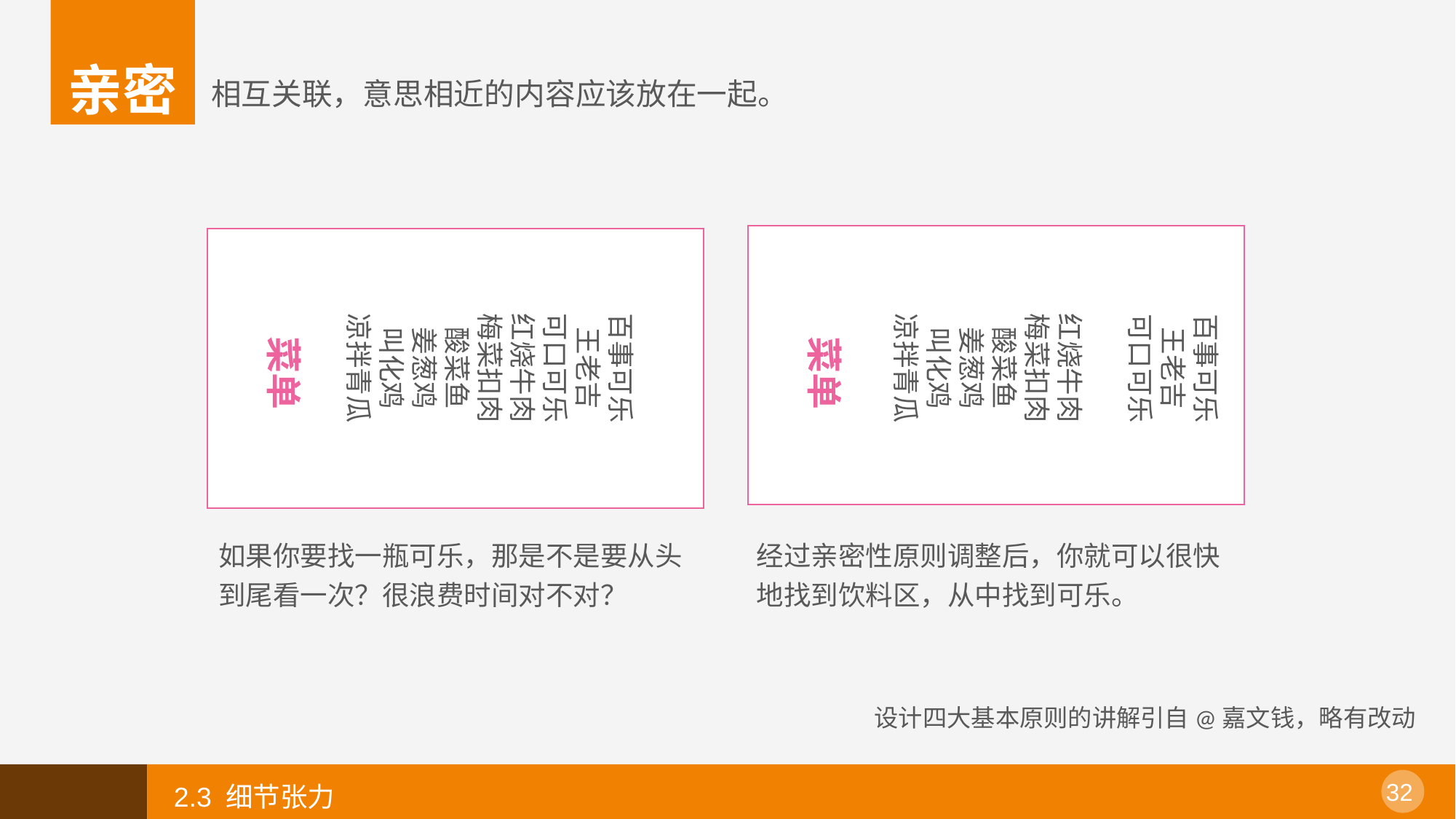

亲密
相互关联，意思相近的内容应该放在一起。

百事可乐
王老吉
可口可乐
百事可乐
王老吉
可口可乐
红烧牛肉
梅菜扣肉
酸菜鱼
姜葱鸡
叫化鸡
凉拌青瓜

红烧牛肉
梅菜扣肉
酸菜鱼
姜葱鸡
叫化鸡
凉拌青瓜

菜单
菜单
如果你要找一瓶可乐，那是不是要从头到尾看一次？很浪费时间对不对？
经过亲密性原则调整后，你就可以很快地找到饮料区，从中找到可乐。
设计四大基本原则的讲解引自@嘉文钱，略有改动
2.3 细节张力